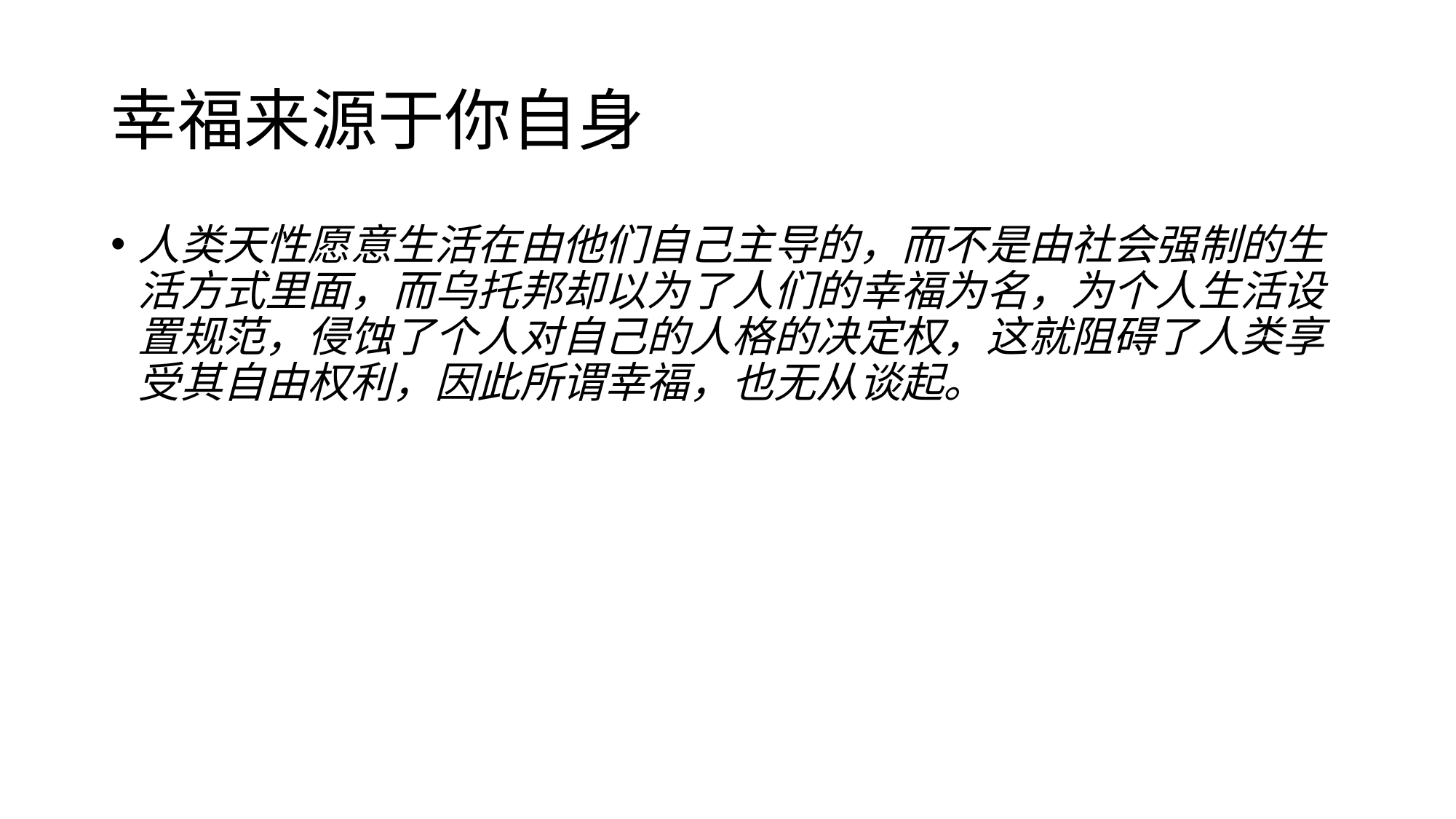

# 幸福来源于你自身
人类天性愿意生活在由他们自己主导的，而不是由社会强制的生活方式里面，而乌托邦却以为了人们的幸福为名，为个人生活设置规范，侵蚀了个人对自己的人格的决定权，这就阻碍了人类享受其自由权利，因此所谓幸福，也无从谈起。